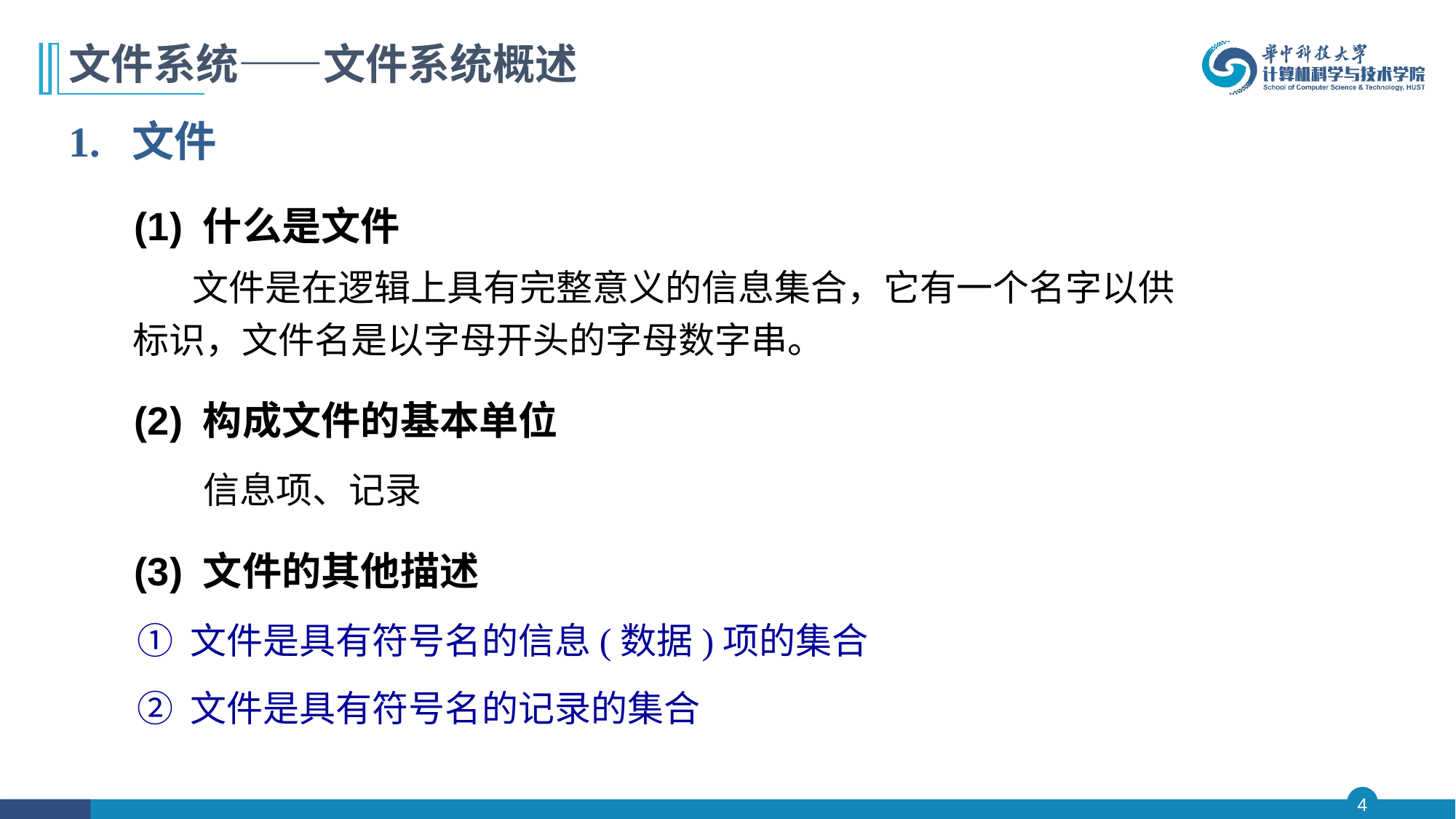

# 文件系统——文件系统概述
1.  文件
      (1) 什么是文件
              文件是在逻辑上具有完整意义的信息集合，它有一个名字以供标识，文件名是以字母开头的字母数字串。
      (2) 构成文件的基本单位
       信息项、记录
      (3) 文件的其他描述
① 文件是具有符号名的信息(数据)项的集合
② 文件是具有符号名的记录的集合